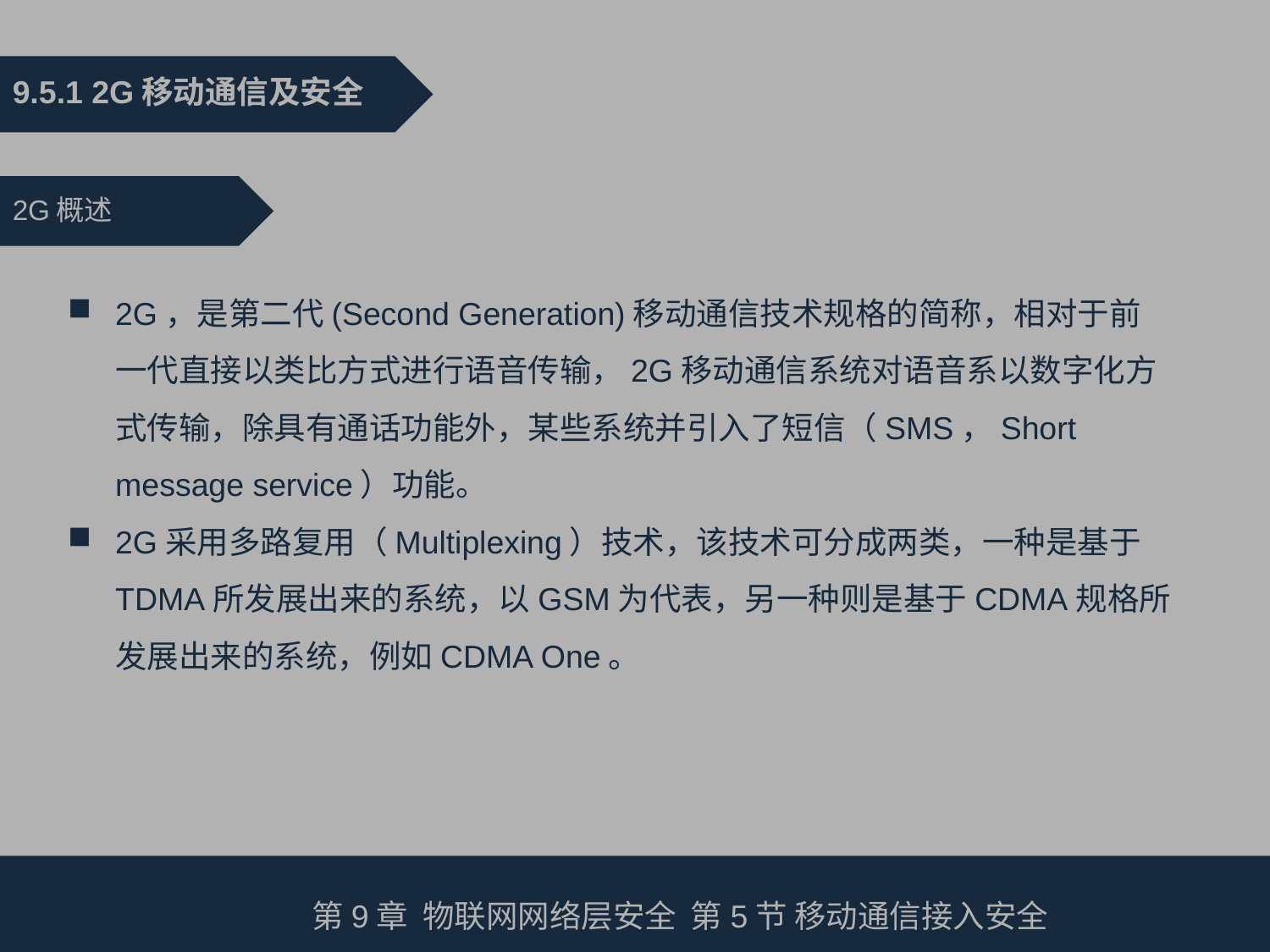

9.5.1 2G移动通信及安全
2G概述
2G，是第二代(Second Generation)移动通信技术规格的简称，相对于前一代直接以类比方式进行语音传输，2G移动通信系统对语音系以数字化方式传输，除具有通话功能外，某些系统并引入了短信（SMS，Short message service）功能。
2G采用多路复用（Multiplexing）技术，该技术可分成两类，一种是基于TDMA所发展出来的系统，以GSM为代表，另一种则是基于CDMA规格所发展出来的系统，例如CDMA One。
第9章  物联网网络层安全  第5节 移动通信接入安全